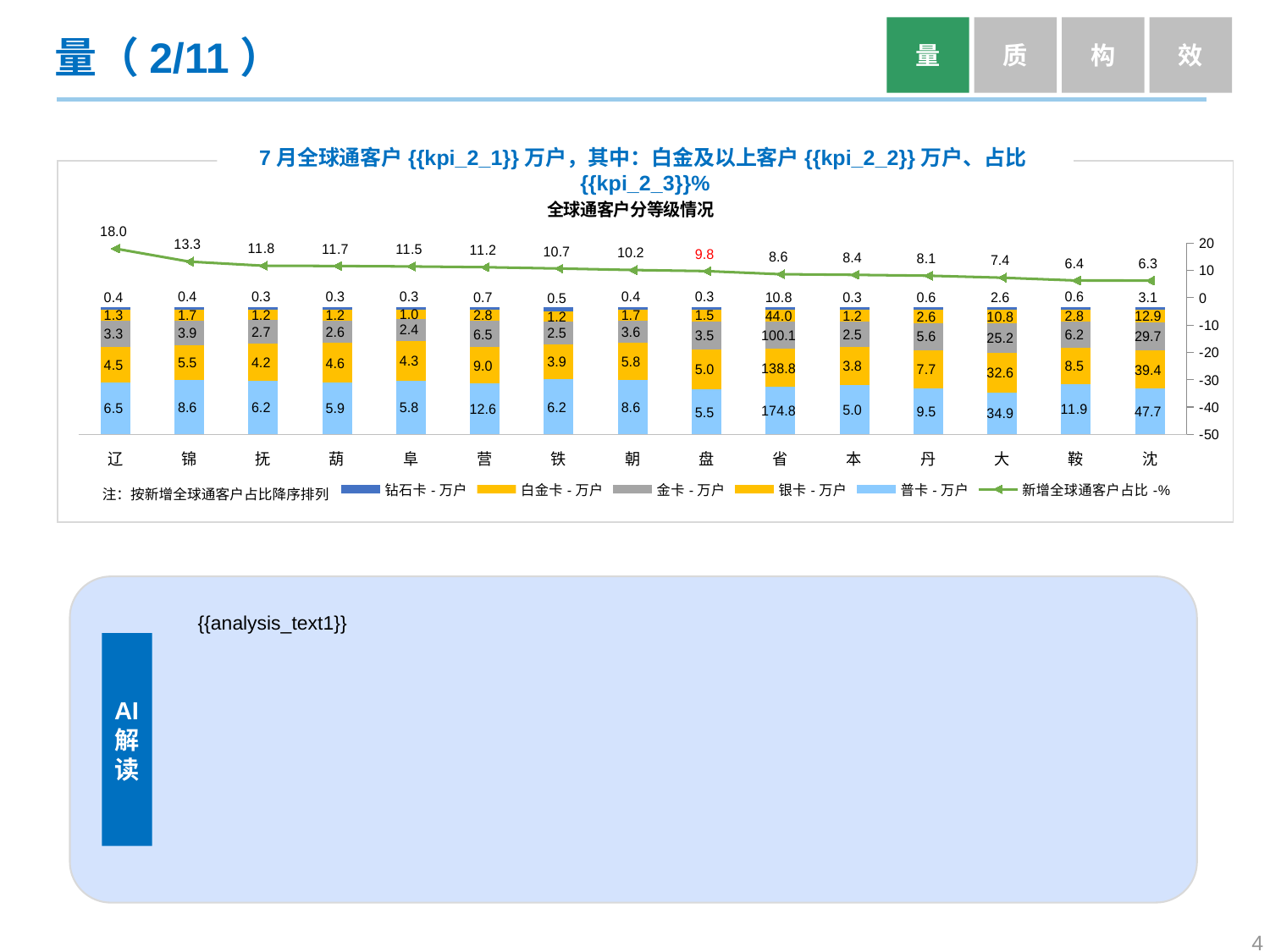

量
质
构
效
量（2/11）
7月全球通客户{{kpi_2_1}}万户，其中：白金及以上客户{{kpi_2_2}}万户、占比{{kpi_2_3}}%

|  |
| --- |

### Chart: 全球通客户分等级情况

| Category | 普卡-万户 | 银卡-万户 | 金卡-万户 | 白金卡-万户 | 钻石卡-万户 | 新增全球通客户占比-% |
|---|---|---|---|---|---|---|
| 辽 | 6.46 | 4.48 | 3.28 | 1.31 | 0.37 | 18.02 |
| 锦 | 8.58 | 5.45 | 3.94 | 1.72 | 0.4 | 13.26 |
| 抚 | 6.16 | 4.23 | 2.72 | 1.22 | 0.28 | 11.76 |
| 葫 | 5.94 | 4.56 | 2.59 | 1.23 | 0.31 | 11.65 |
| 阜 | 5.83 | 4.33 | 2.38 | 1.01 | 0.27 | 11.48 |
| 营 | 12.62 | 9.04 | 6.52 | 2.79 | 0.71 | 11.21 |
| 铁 | 6.15 | 3.92 | 2.46 | 1.19 | 0.49 | 10.74 |
| 朝 | 8.57 | 5.78 | 3.56 | 1.74 | 0.38 | 10.19 |
| 盘 | 5.54 | 4.97 | 3.48 | 1.46 | 0.32 | 9.78 |
| 省 | 174.83 | 138.84 | 100.08 | 44.0 | 10.81 | 8.64 |
| 本 | 4.95 | 3.81 | 2.51 | 1.21 | 0.3 | 8.41 |
| 丹 | 9.45 | 7.74 | 5.58 | 2.63 | 0.63 | 8.1 |
| 大 | 34.94 | 32.64 | 25.17 | 10.81 | 2.6 | 7.37 |
| 鞍 | 11.91 | 8.45 | 6.23 | 2.8 | 0.64 | 6.35 |
| 沈 | 47.74 | 39.43 | 29.66 | 12.88 | 3.1 | 6.32 |
注：按新增全球通客户占比降序排列

{{analysis_text1}}
AI解
读